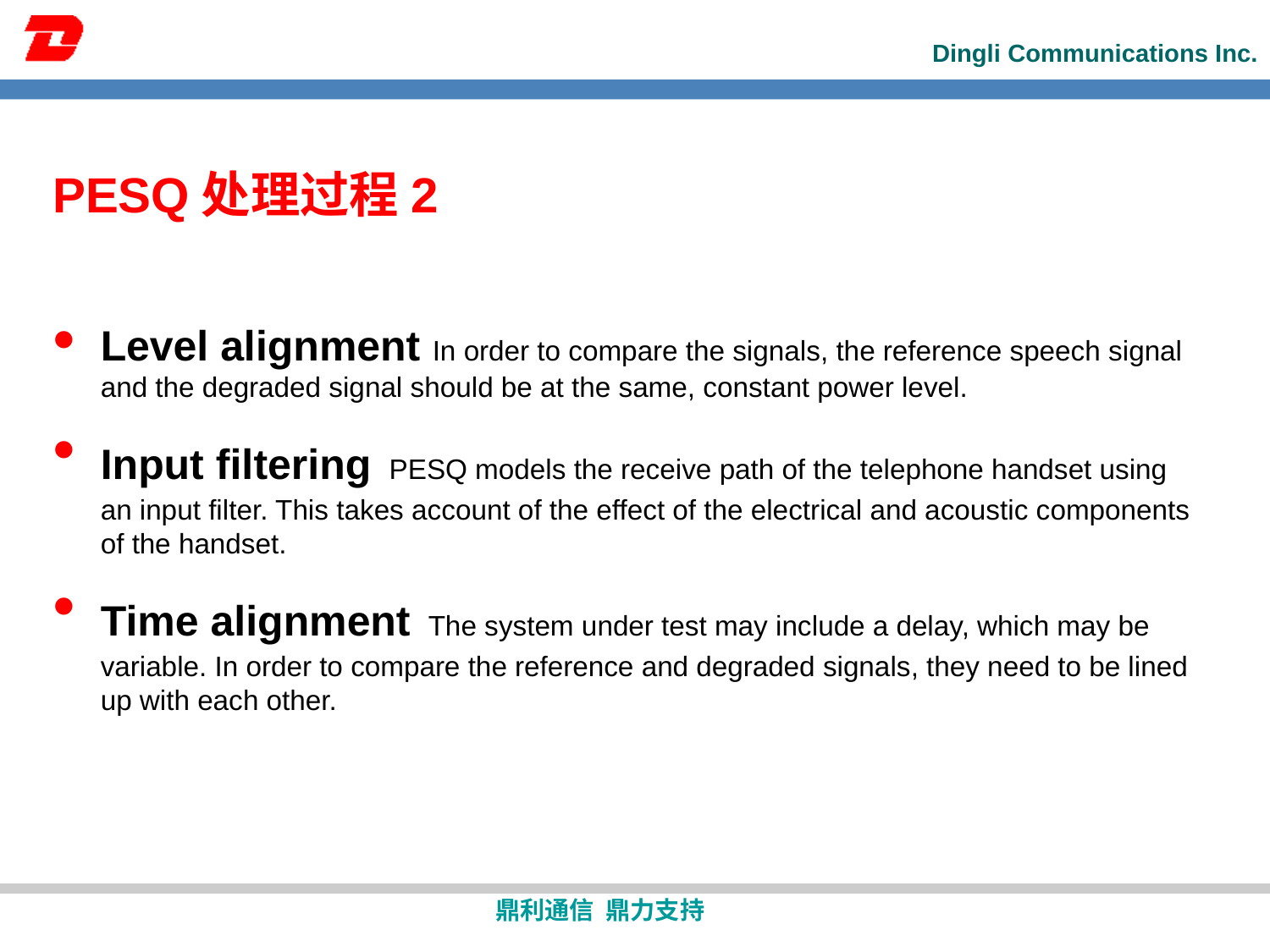

# PESQ处理过程2
Level alignment In order to compare the signals, the reference speech signal and the degraded signal should be at the same, constant power level.
Input filtering PESQ models the receive path of the telephone handset using an input filter. This takes account of the effect of the electrical and acoustic components of the handset.
Time alignment The system under test may include a delay, which may be variable. In order to compare the reference and degraded signals, they need to be lined up with each other.